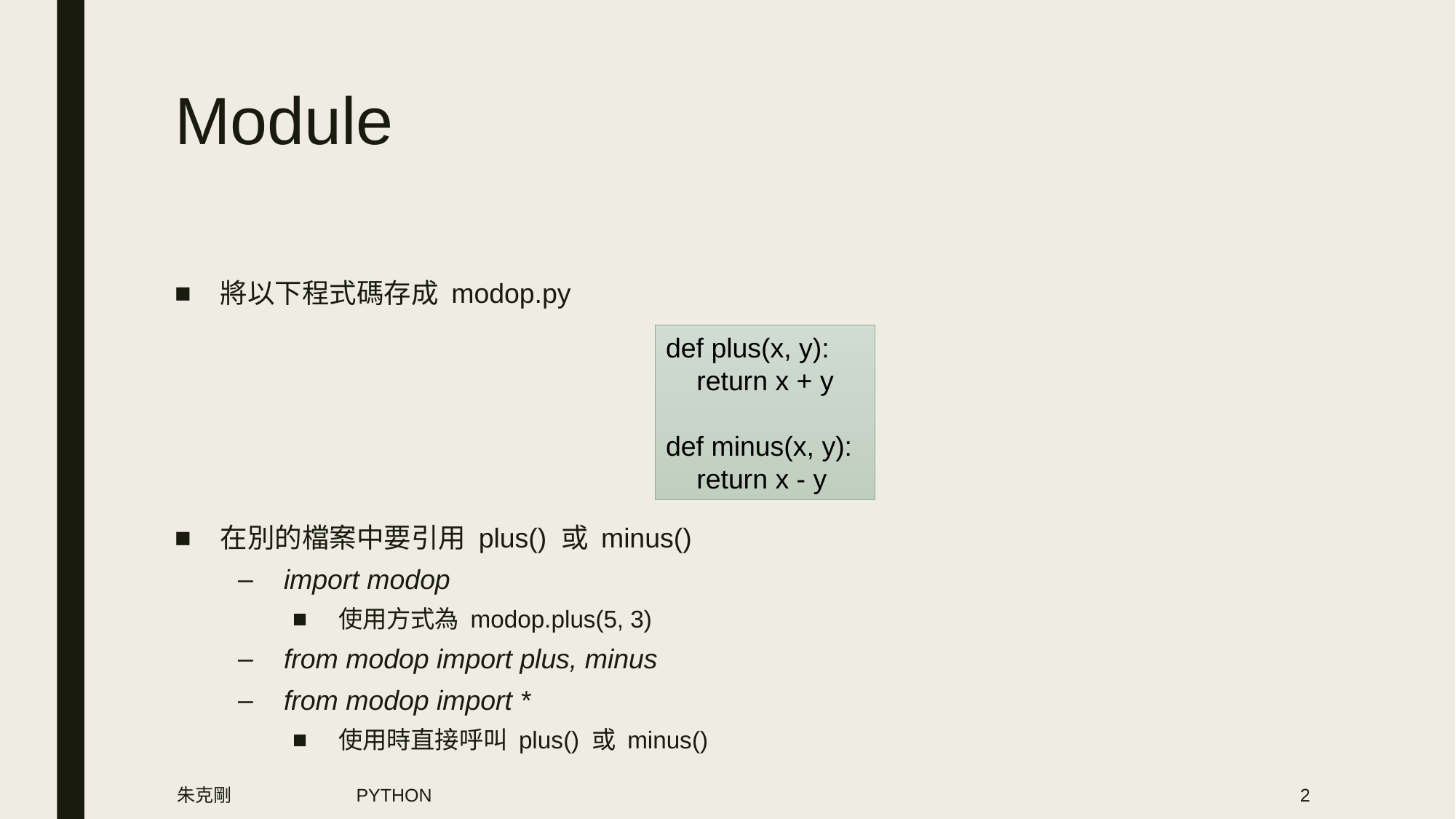

# Module
將以下程式碼存成 modop.py

在別的檔案中要引用 plus() 或 minus()
import modop
使用方式為 modop.plus(5, 3)
from modop import plus, minus
from modop import *
使用時直接呼叫 plus() 或 minus()
def plus(x, y):
    return x + y

def minus(x, y):
    return x - y
朱克剛
PYTHON
2